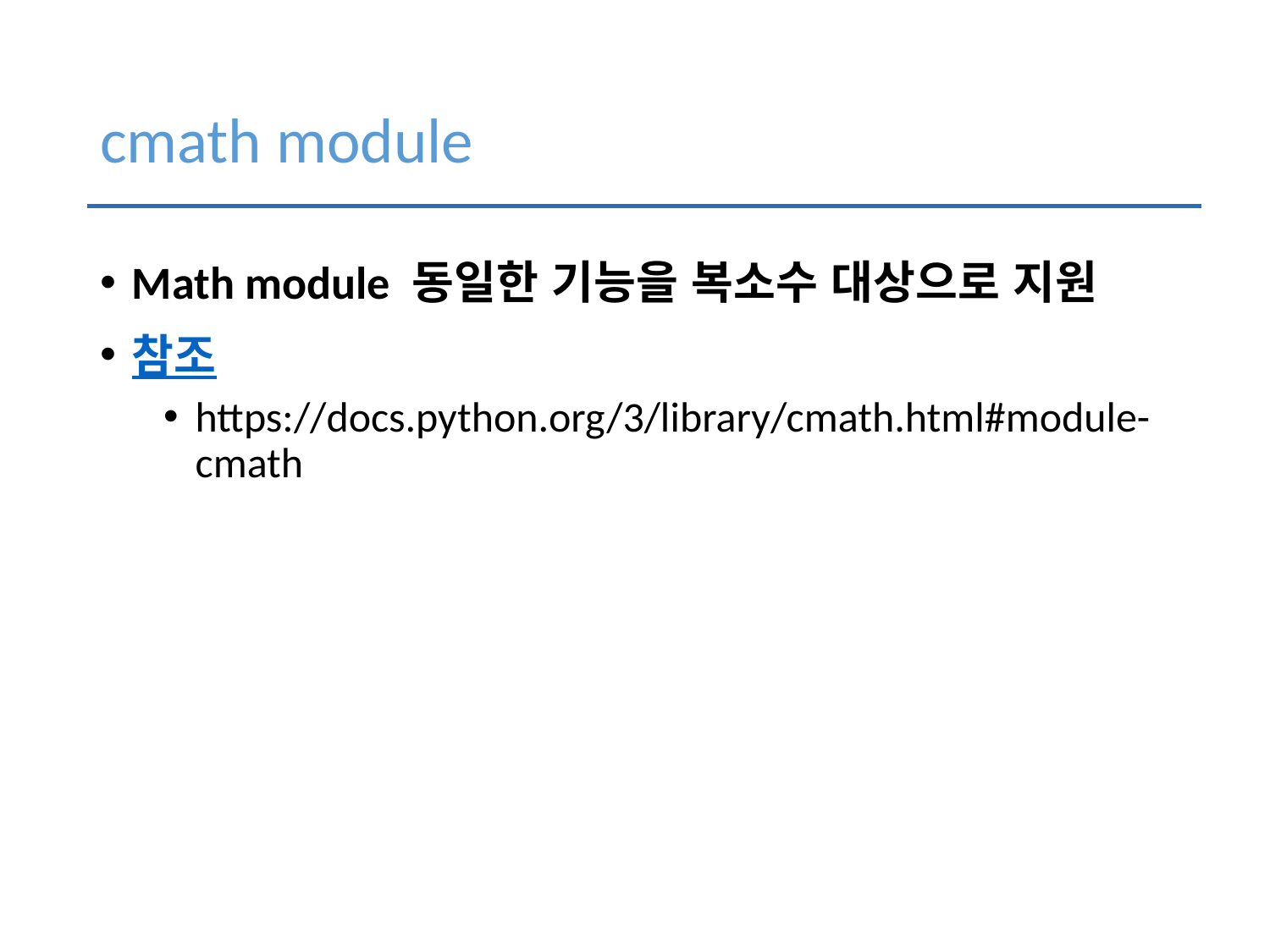

# cmath module
Math module 동일한 기능을 복소수 대상으로 지원
참조
https://docs.python.org/3/library/cmath.html#module-cmath